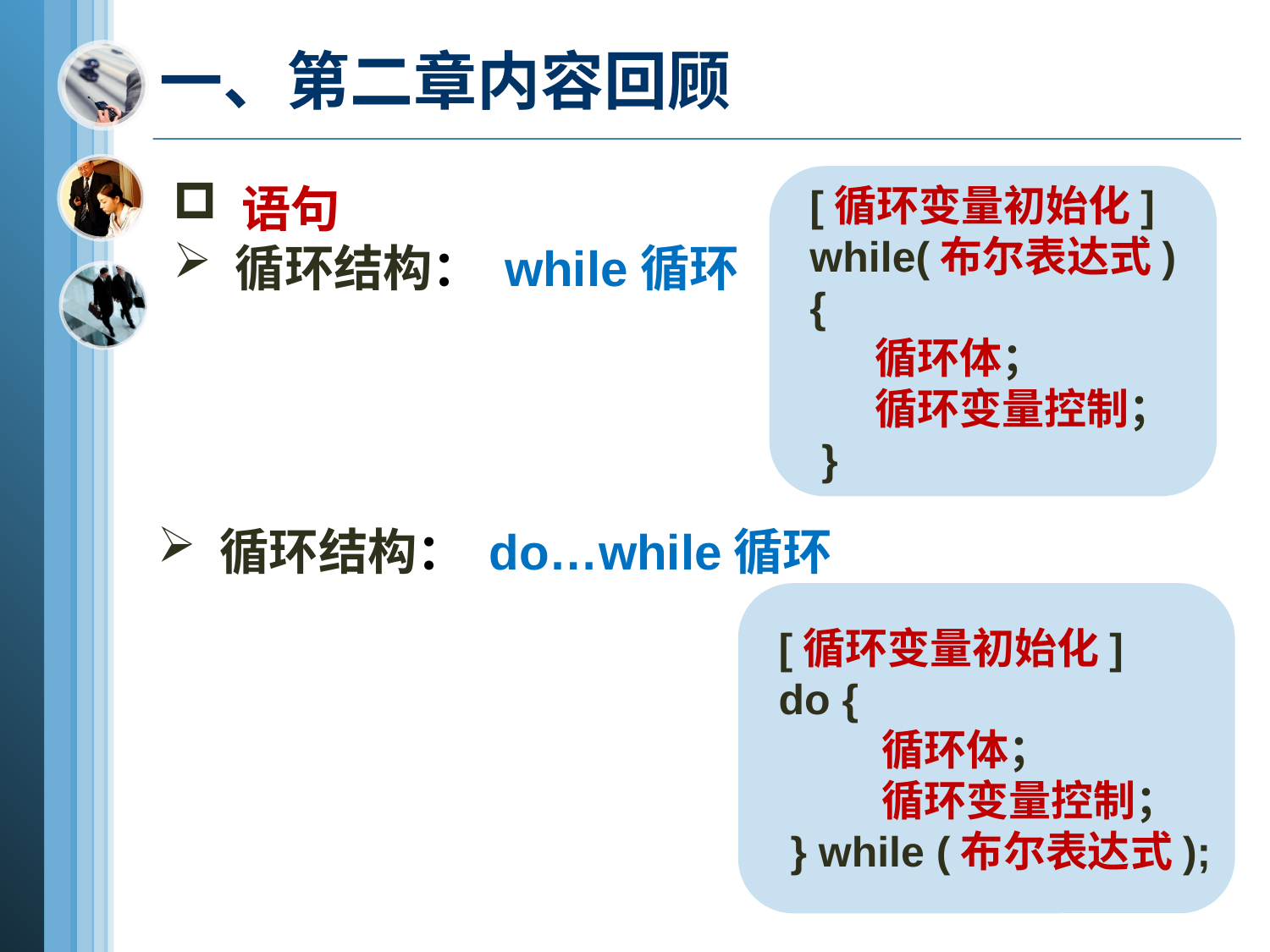

# 一、第二章内容回顾
 [循环变量初始化]
 while(布尔表达式)
 {
       循环体；
       循环变量控制；
  }
 语句
 循环结构： while循环
 循环结构： do…while循环
 [循环变量初始化]
 do {
           循环体；
           循环变量控制；
  } while (布尔表达式);